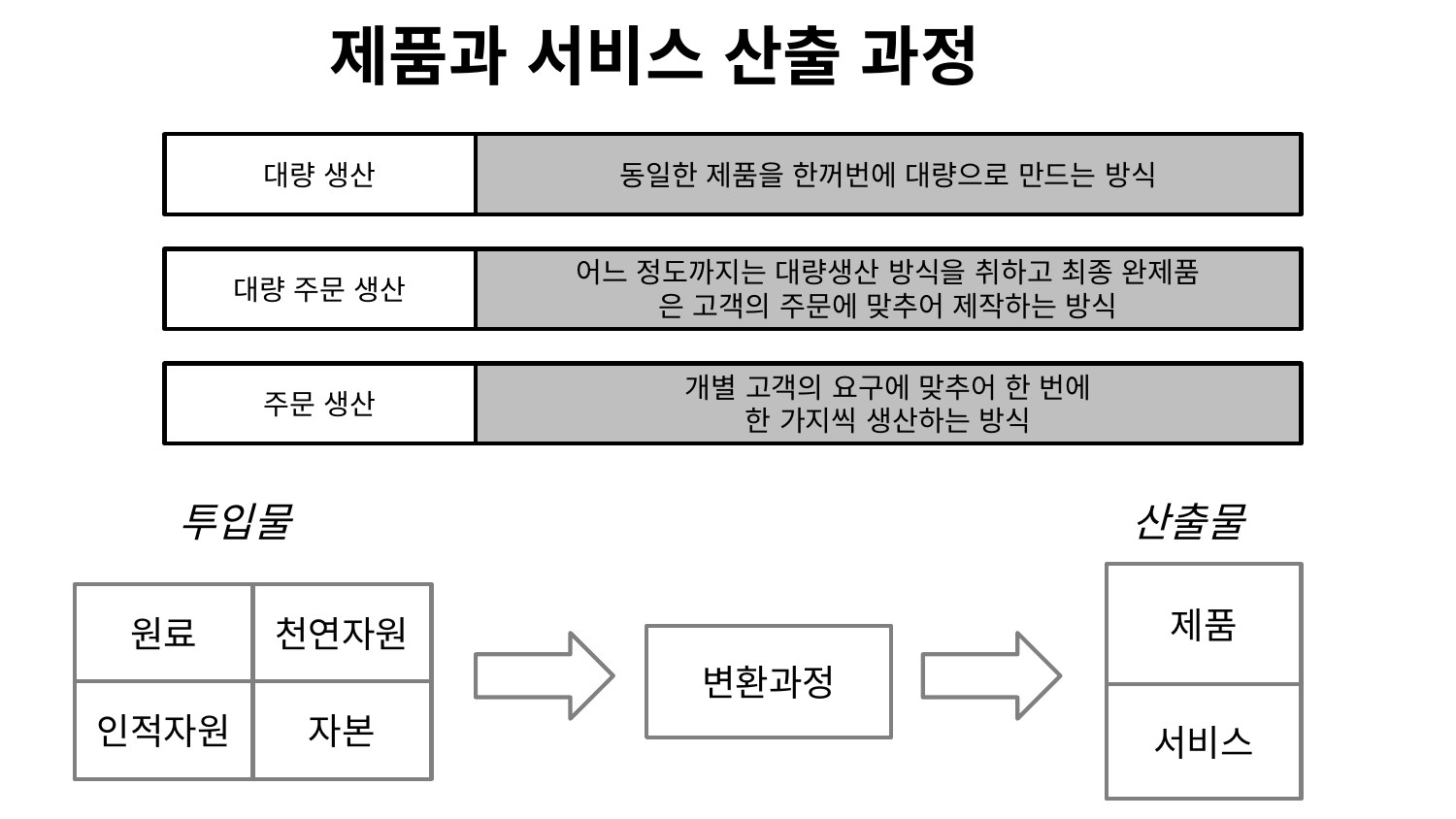

제품과 서비스 산출 과정
대량 생산
동일한 제품을 한꺼번에 대량으로 만드는 방식
대량 주문 생산
어느 정도까지는 대량생산 방식을 취하고 최종 완제품
은 고객의 주문에 맞추어 제작하는 방식
주문 생산
개별 고객의 요구에 맞추어 한 번에
한 가지씩 생산하는 방식
투입물
산출물
제품
서비스
원료
천연자원
인적자원
자본
변환과정